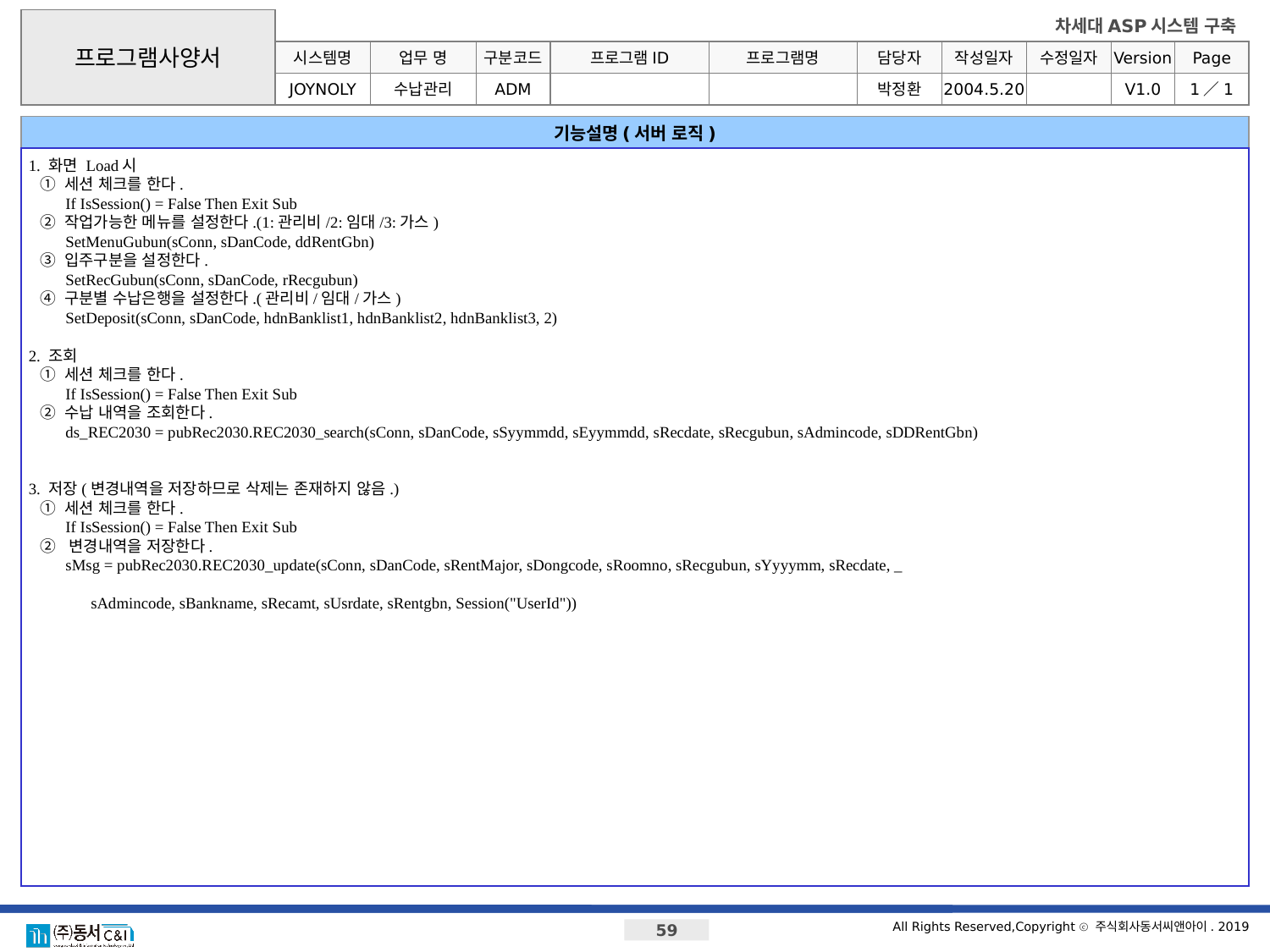

프로그램사양서
시스템명
업무 명
구분코드
프로그램ID
프로그램명
JOYNOLY
기능설명(서버 로직)
1. 화면 Load시
	① 세션 체크를 한다.
		If IsSession() = False Then Exit Sub
	② 작업가능한 메뉴를 설정한다.(1:관리비/2:임대/3:가스)
		SetMenuGubun(sConn, sDanCode, ddRentGbn)
	③ 입주구분을 설정한다.
		SetRecGubun(sConn, sDanCode, rRecgubun)
	④ 구분별 수납은행을 설정한다.(관리비/임대/가스)
		SetDeposit(sConn, sDanCode, hdnBanklist1, hdnBanklist2, hdnBanklist3, 2)

2. 조회
	① 세션 체크를 한다.
		If IsSession() = False Then Exit Sub
	② 수납 내역을 조회한다.
		ds_REC2030 = pubRec2030.REC2030_search(sConn, sDanCode, sSyymmdd, sEyymmdd, sRecdate, sRecgubun, sAdmincode, sDDRentGbn)

3. 저장(변경내역을 저장하므로 삭제는 존재하지 않음.)
	① 세션 체크를 한다.
		If IsSession() = False Then Exit Sub
	②  변경내역을 저장한다.
		sMsg = pubRec2030.REC2030_update(sConn, sDanCode, sRentMajor, sDongcode, sRoomno, sRecgubun, sYyyymm, sRecdate, _
                                                            											sAdmincode, sBankname, sRecamt, sUsrdate, sRentgbn, Session("UserId"))